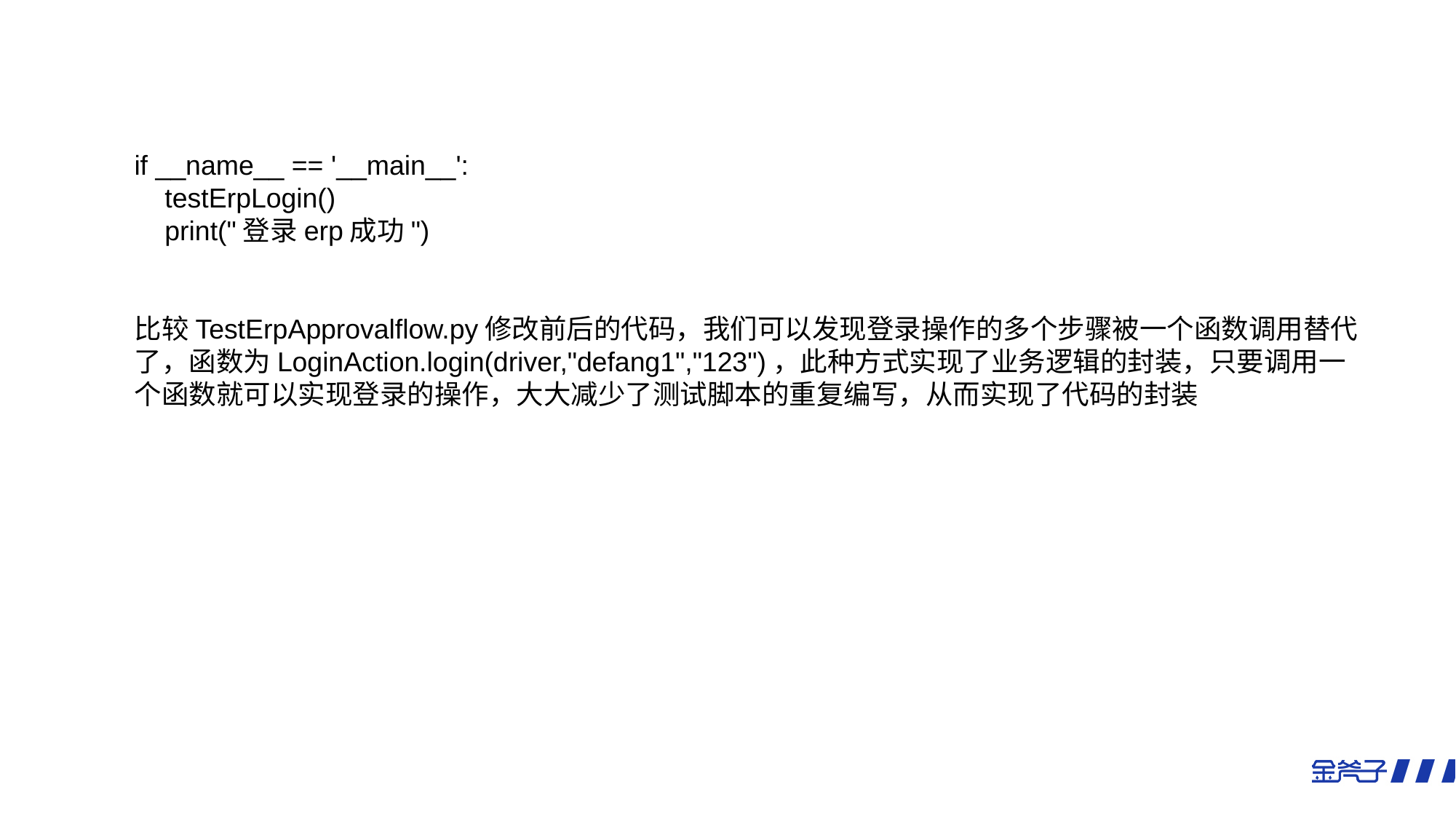

if __name__ == '__main__':
    testErpLogin()
    print("登录erp成功")

比较TestErpApprovalflow.py修改前后的代码，我们可以发现登录操作的多个步骤被一个函数调用替代了，函数为LoginAction.login(driver,"defang1","123")，此种方式实现了业务逻辑的封装，只要调用一个函数就可以实现登录的操作，大大减少了测试脚本的重复编写，从而实现了代码的封装